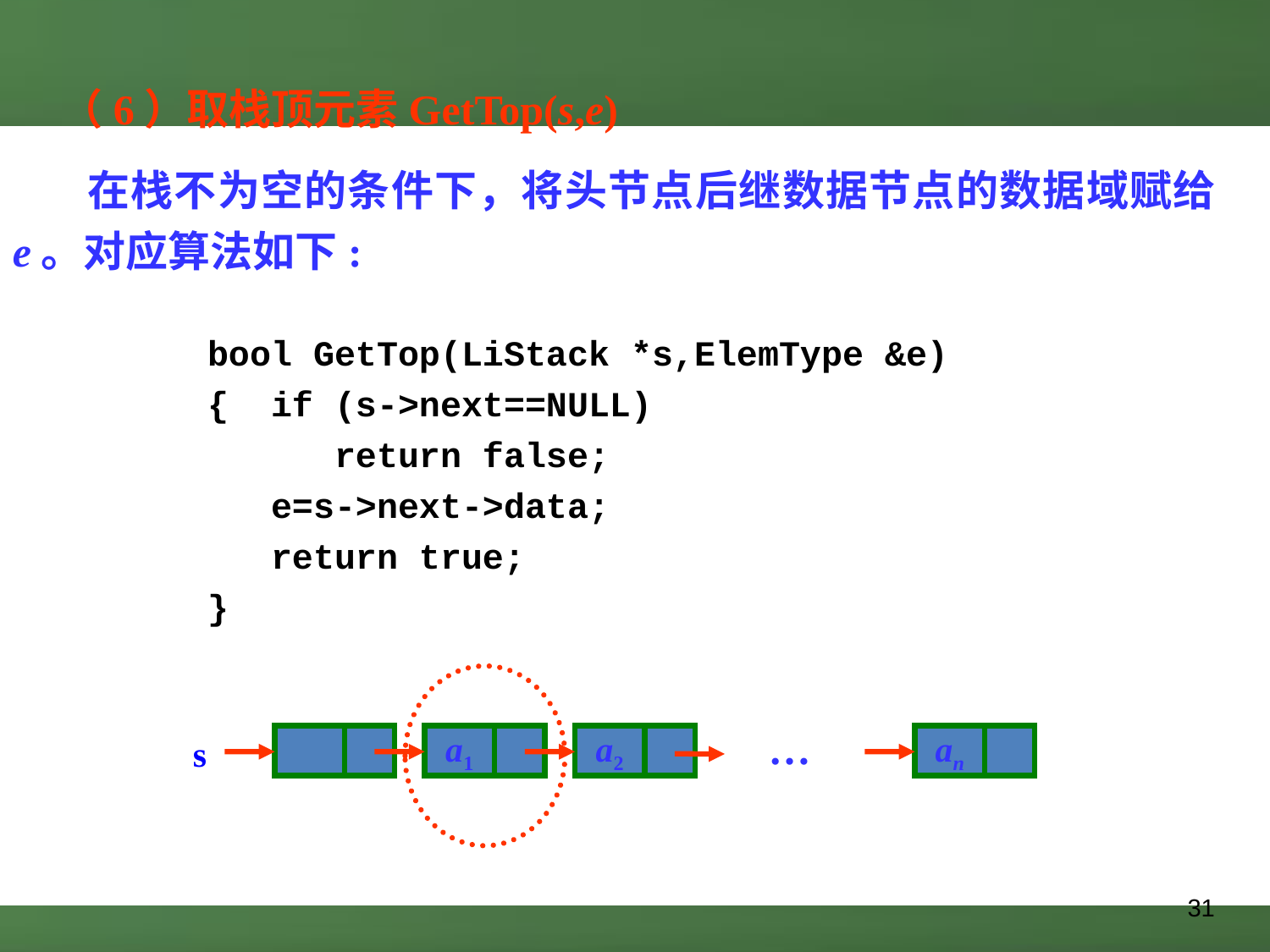

（6）取栈顶元素GetTop(s,e)
      在栈不为空的条件下，将头节点后继数据节点的数据域赋给e。对应算法如下:
bool GetTop(LiStack *s,ElemType &e)
{  if (s->next==NULL)
	return false;
   e=s->next->data;
   return true;
}

…
s

a1

a2

an

31